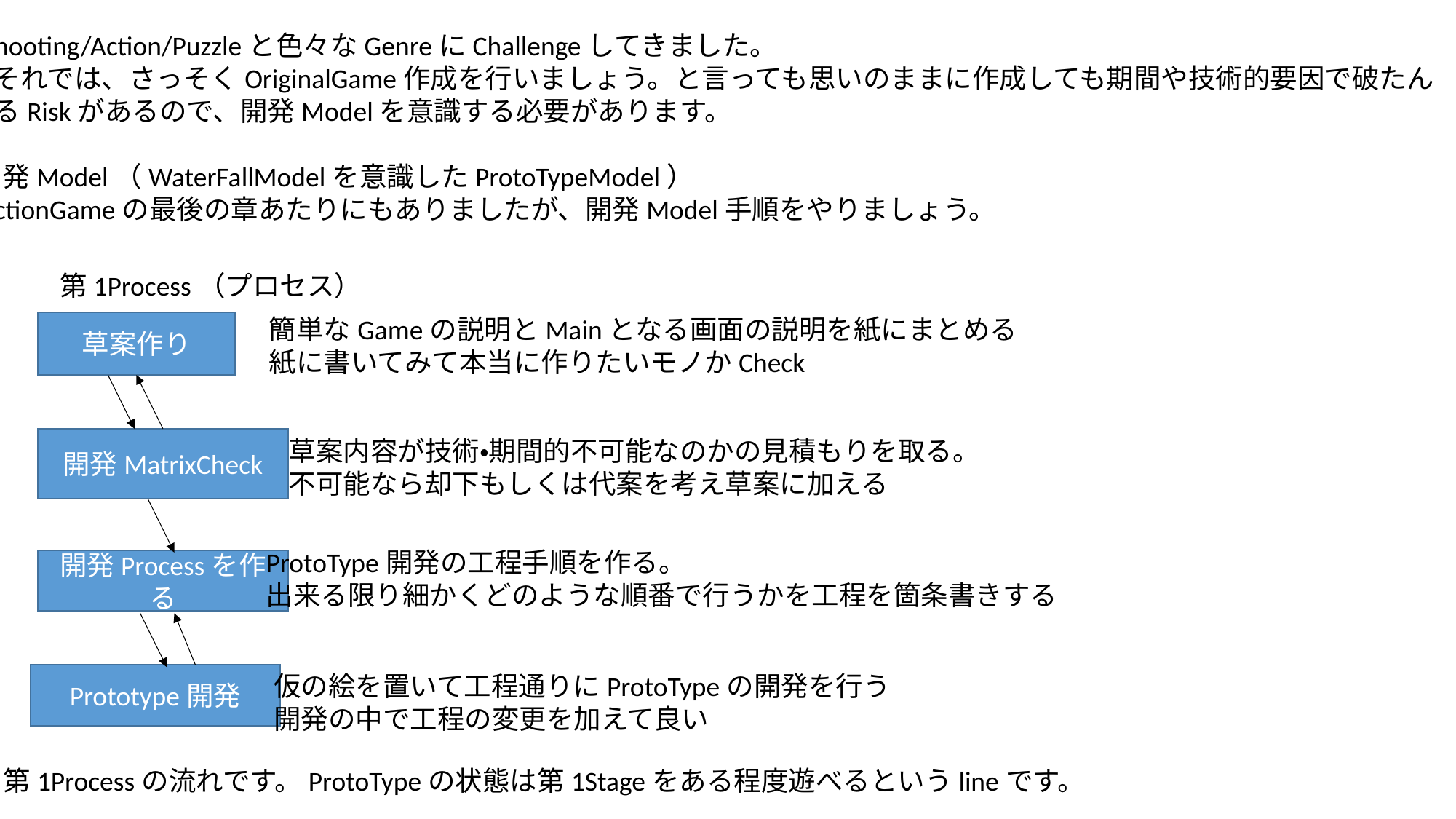

・Shooting/Action/Puzzleと色々なGenreにChallengeしてきました。
　それでは、さっそくOriginalGame作成を行いましょう。と言っても思いのままに作成しても期間や技術的要因で破たん
するRiskがあるので、開発Modelを意識する必要があります。

・開発Model（WaterFallModelを意識したProtoTypeModel）
  ActionGameの最後の章あたりにもありましたが、開発Model手順をやりましょう。
第1Process（プロセス）
簡単なGameの説明とMainとなる画面の説明を紙にまとめる
紙に書いてみて本当に作りたいモノかCheck
草案作り
開発MatrixCheck
草案内容が技術・期間的不可能なのかの見積もりを取る。
不可能なら却下もしくは代案を考え草案に加える
ProtoType開発の工程手順を作る。
出来る限り細かくどのような順番で行うかを工程を箇条書きする
開発Processを作る
仮の絵を置いて工程通りにProtoTypeの開発を行う
開発の中で工程の変更を加えて良い
Prototype開発
第1Processの流れです。ProtoTypeの状態は第1Stageをある程度遊べるというlineです。